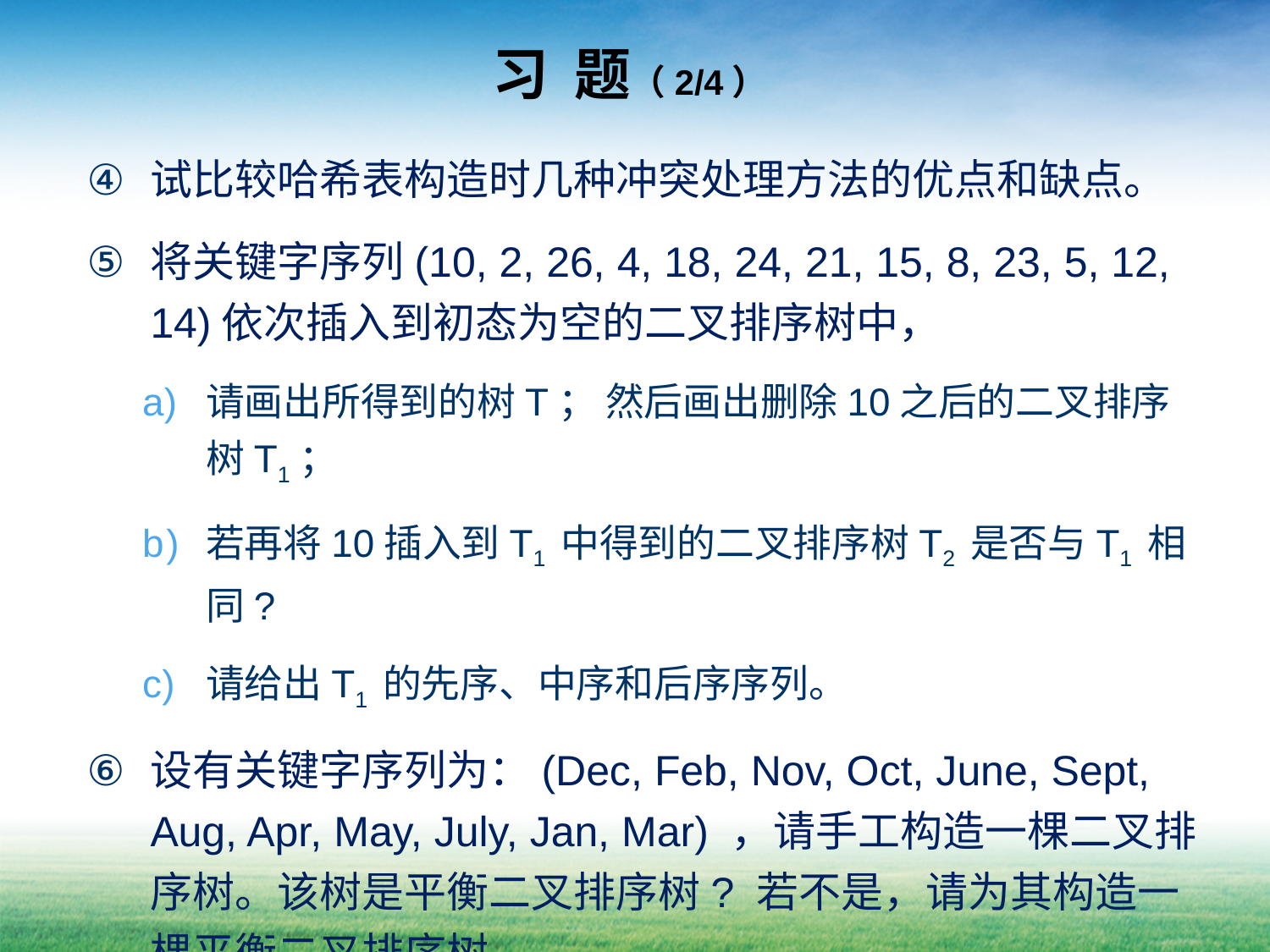

# 习  题（2/4）
试比较哈希表构造时几种冲突处理方法的优点和缺点。
将关键字序列(10, 2, 26, 4, 18, 24, 21, 15, 8, 23, 5, 12, 14)依次插入到初态为空的二叉排序树中，
请画出所得到的树T； 然后画出删除10之后的二叉排序树T1；
若再将10插入到T1 中得到的二叉排序树T2 是否与T1 相同?
请给出T1 的先序、中序和后序序列。
设有关键字序列为：(Dec, Feb, Nov, Oct, June, Sept, Aug, Apr, May, July, Jan, Mar) ，请手工构造一棵二叉排序树。该树是平衡二叉排序树? 若不是，请为其构造一棵平衡二叉排序树。